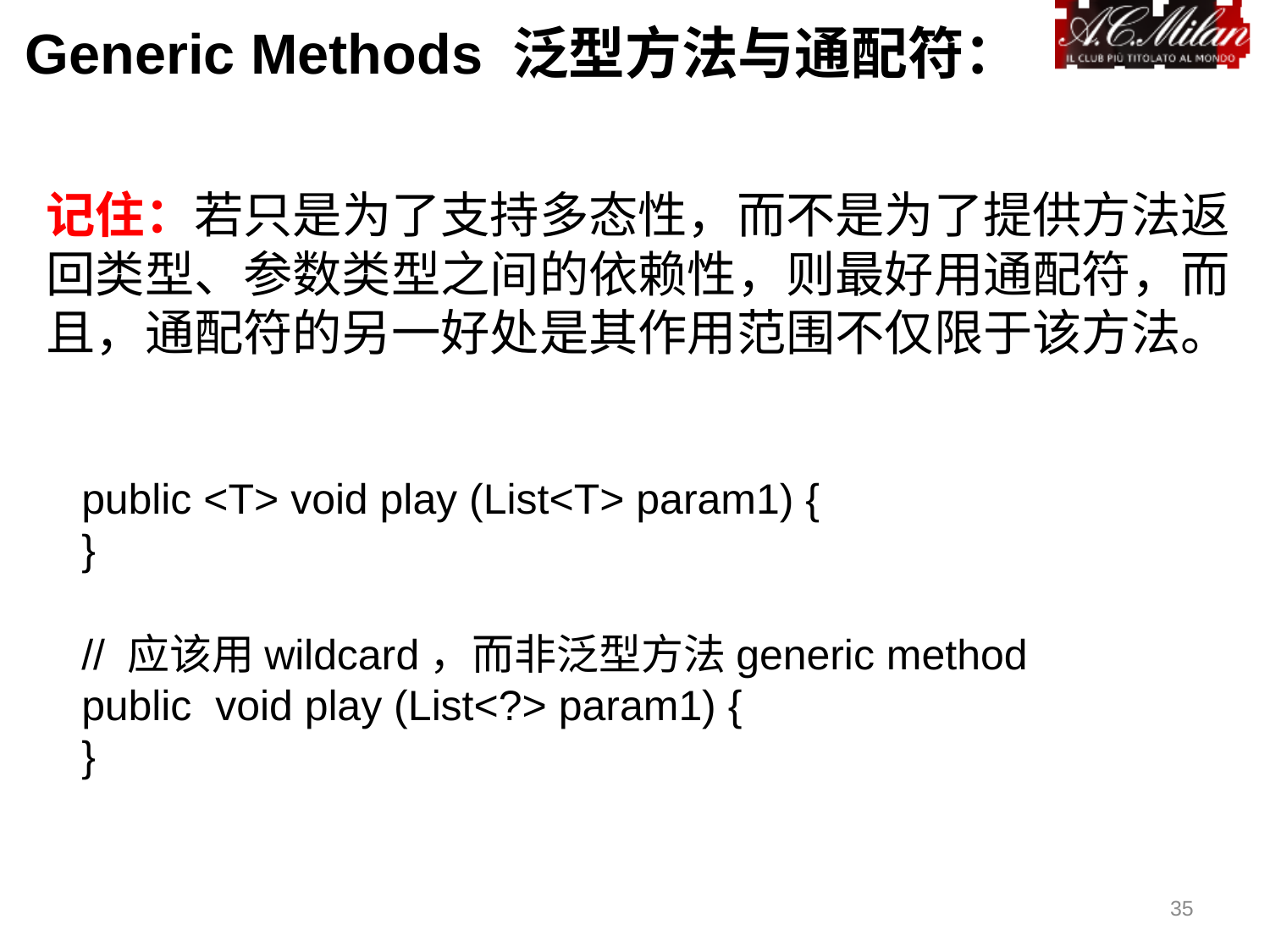

Generic Methods 泛型方法与通配符：
记住：若只是为了支持多态性，而不是为了提供方法返回类型、参数类型之间的依赖性，则最好用通配符，而且，通配符的另一好处是其作用范围不仅限于该方法。
public <T> void play (List<T> param1) {
}
// 应该用wildcard，而非泛型方法generic method
public  void play (List<?> param1) {
}
35